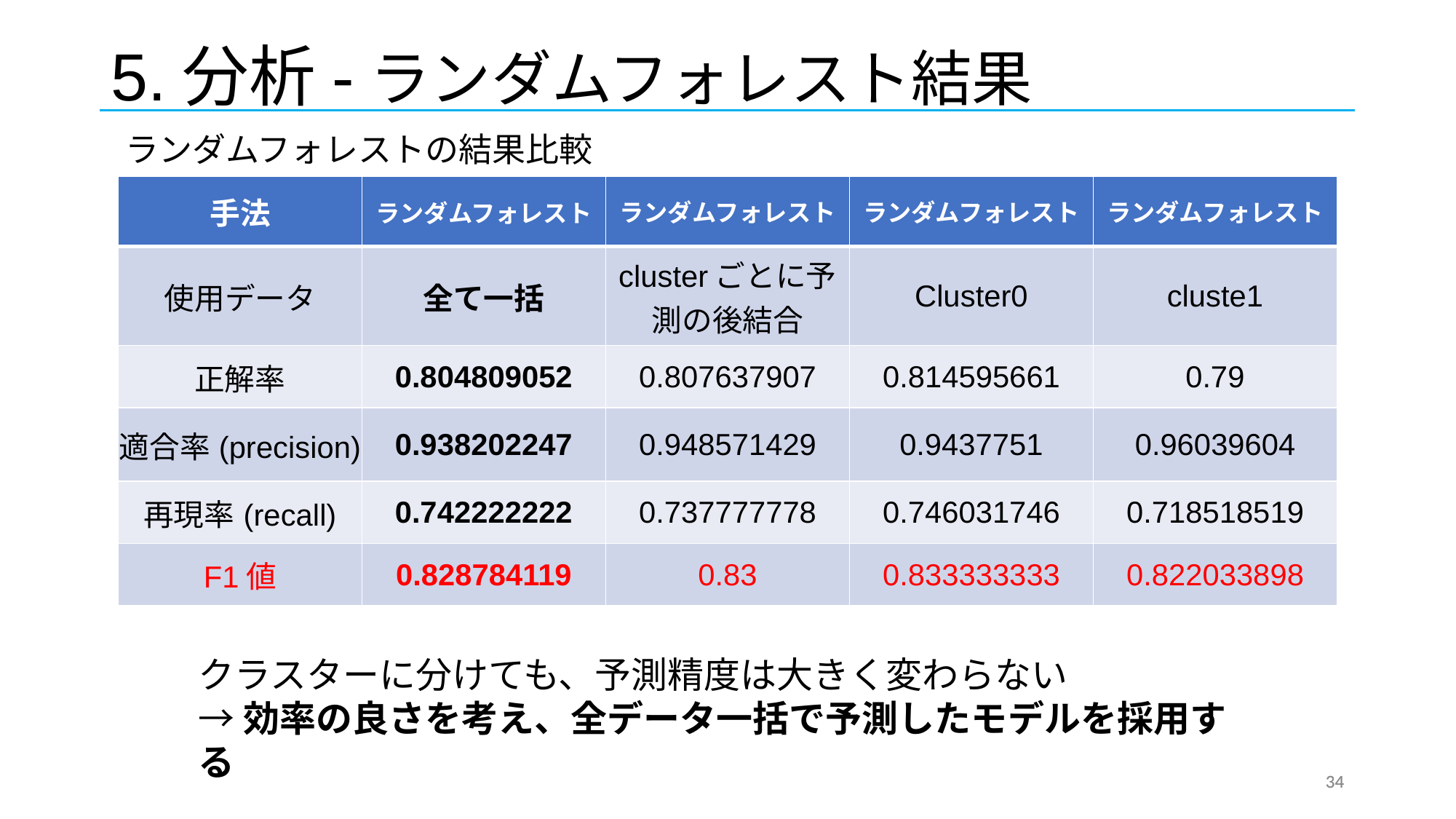

# 5.分析-ランダムフォレスト結果
ランダムフォレストの結果比較
| 手法 | ランダムフォレスト | ランダムフォレスト | ランダムフォレスト | ランダムフォレスト |
| --- | --- | --- | --- | --- |
| 使用データ | 全て一括 | clusterごとに予測の後結合 | Cluster0 | cluste1 |
| 正解率 | 0.804809052 | 0.807637907 | 0.814595661 | 0.79 |
| 適合率(precision) | 0.938202247 | 0.948571429 | 0.9437751 | 0.96039604 |
| 再現率(recall) | 0.742222222 | 0.737777778 | 0.746031746 | 0.718518519 |
| F1値 | 0.828784119 | 0.83 | 0.833333333 | 0.822033898 |
クラスターに分けても、予測精度は大きく変わらない
→効率の良さを考え、全データ一括で予測したモデルを採用する
34
34